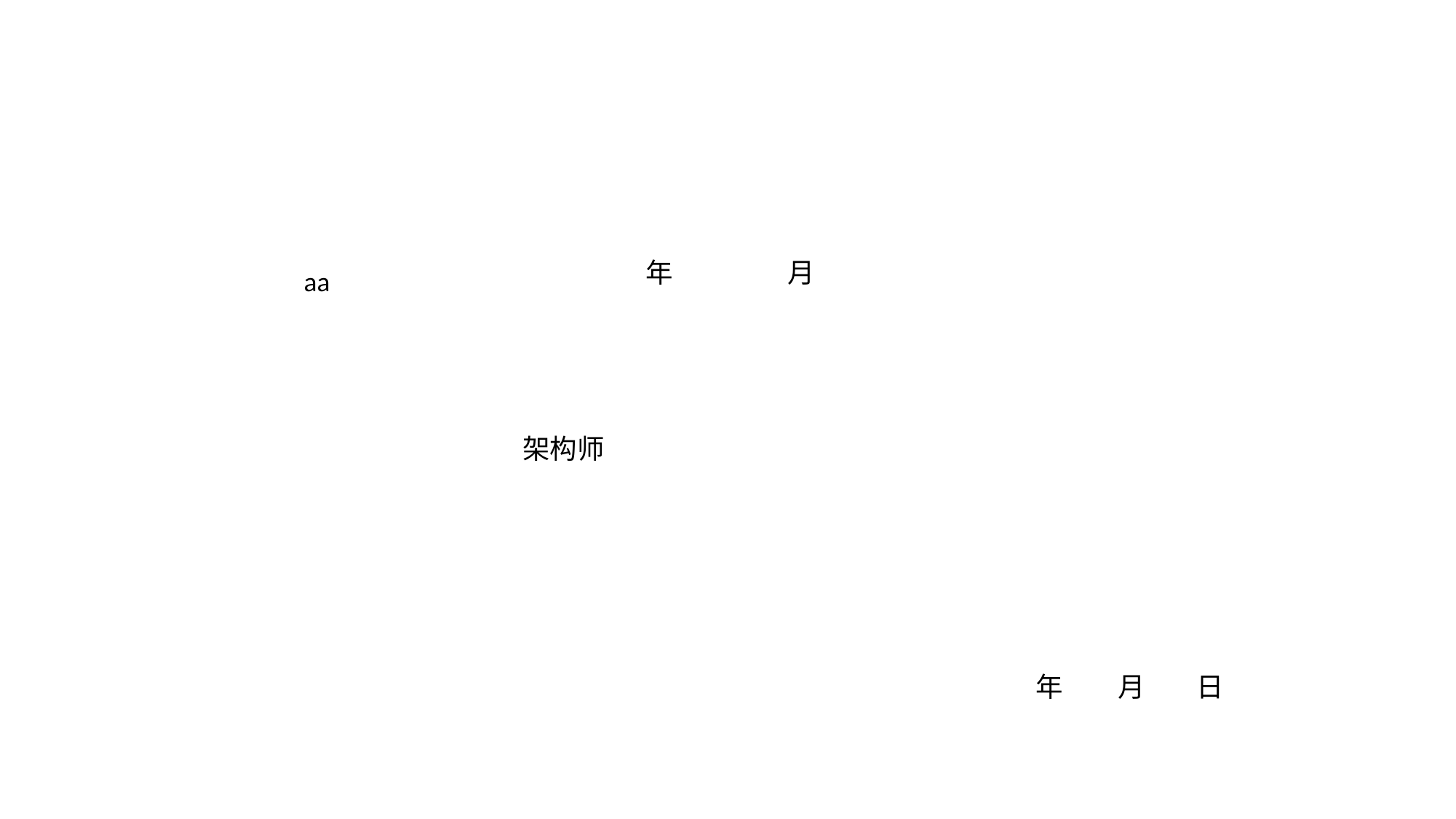

年
月
aa
架构师
年
月
日